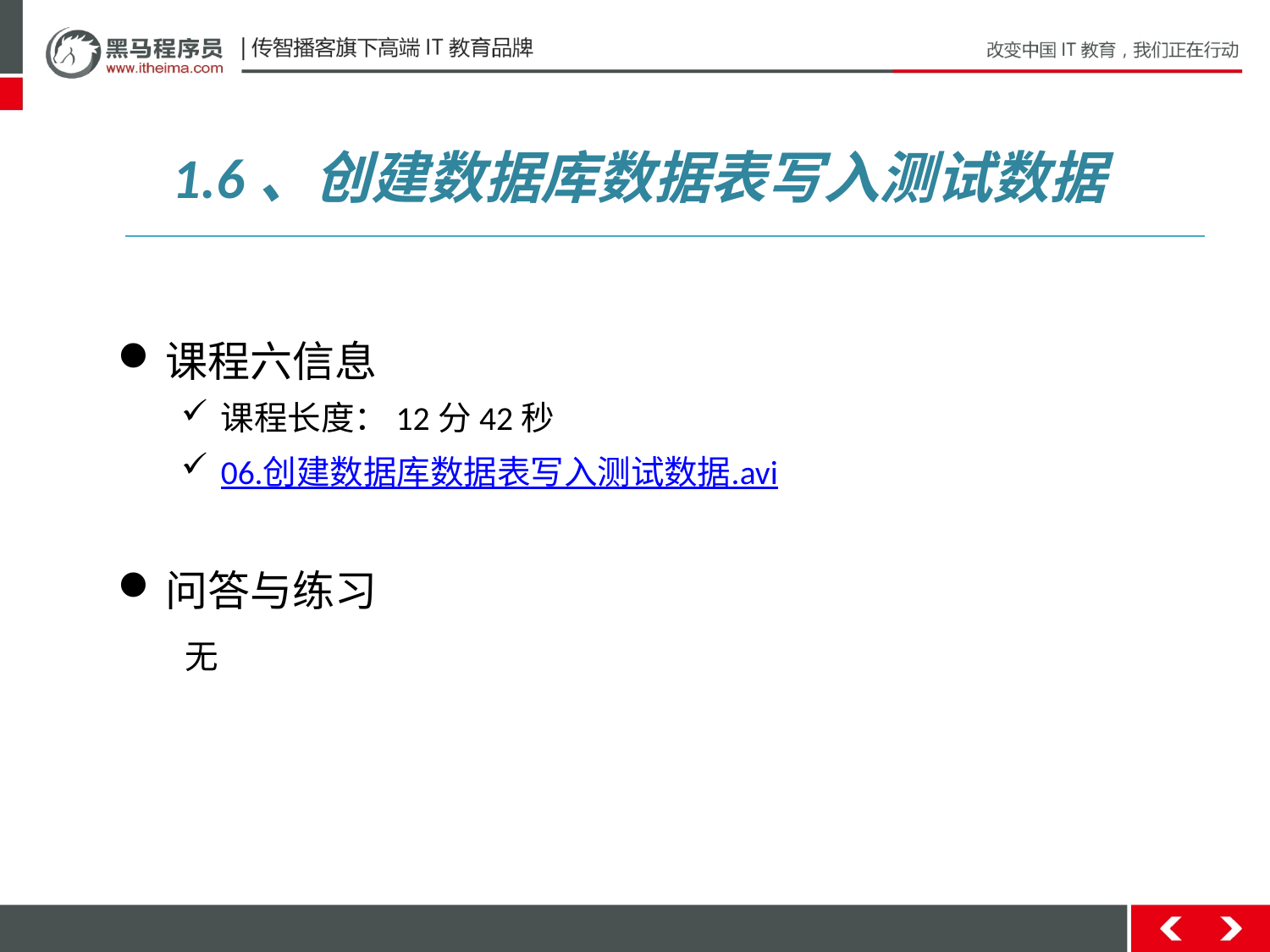

1.6、创建数据库数据表写入测试数据

课程六信息
课程长度：12分42秒
06.创建数据库数据表写入测试数据.avi

问答与练习
      无